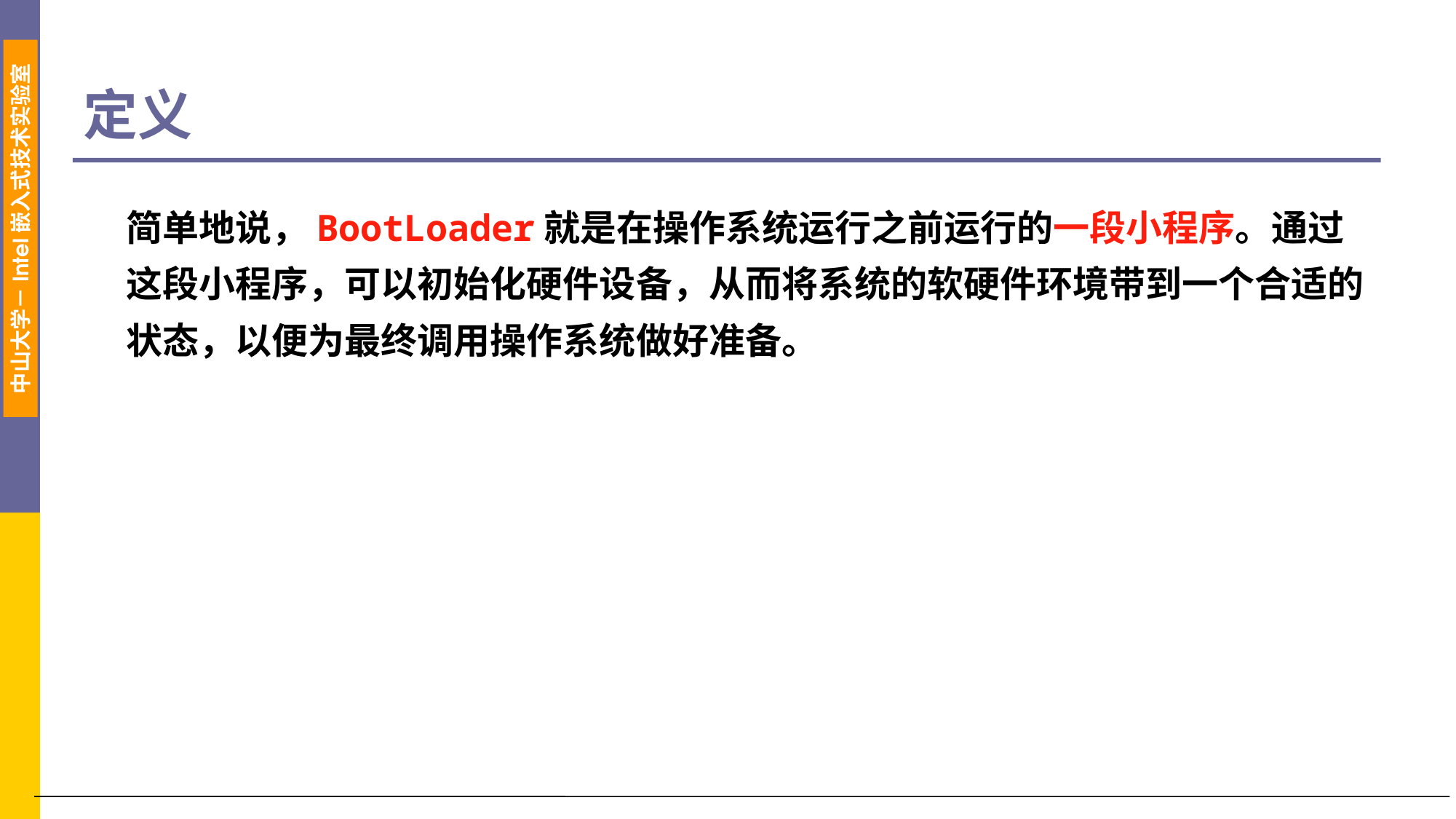

# 定义
	简单地说，BootLoader就是在操作系统运行之前运行的一段小程序。通过这段小程序，可以初始化硬件设备，从而将系统的软硬件环境带到一个合适的状态，以便为最终调用操作系统做好准备。